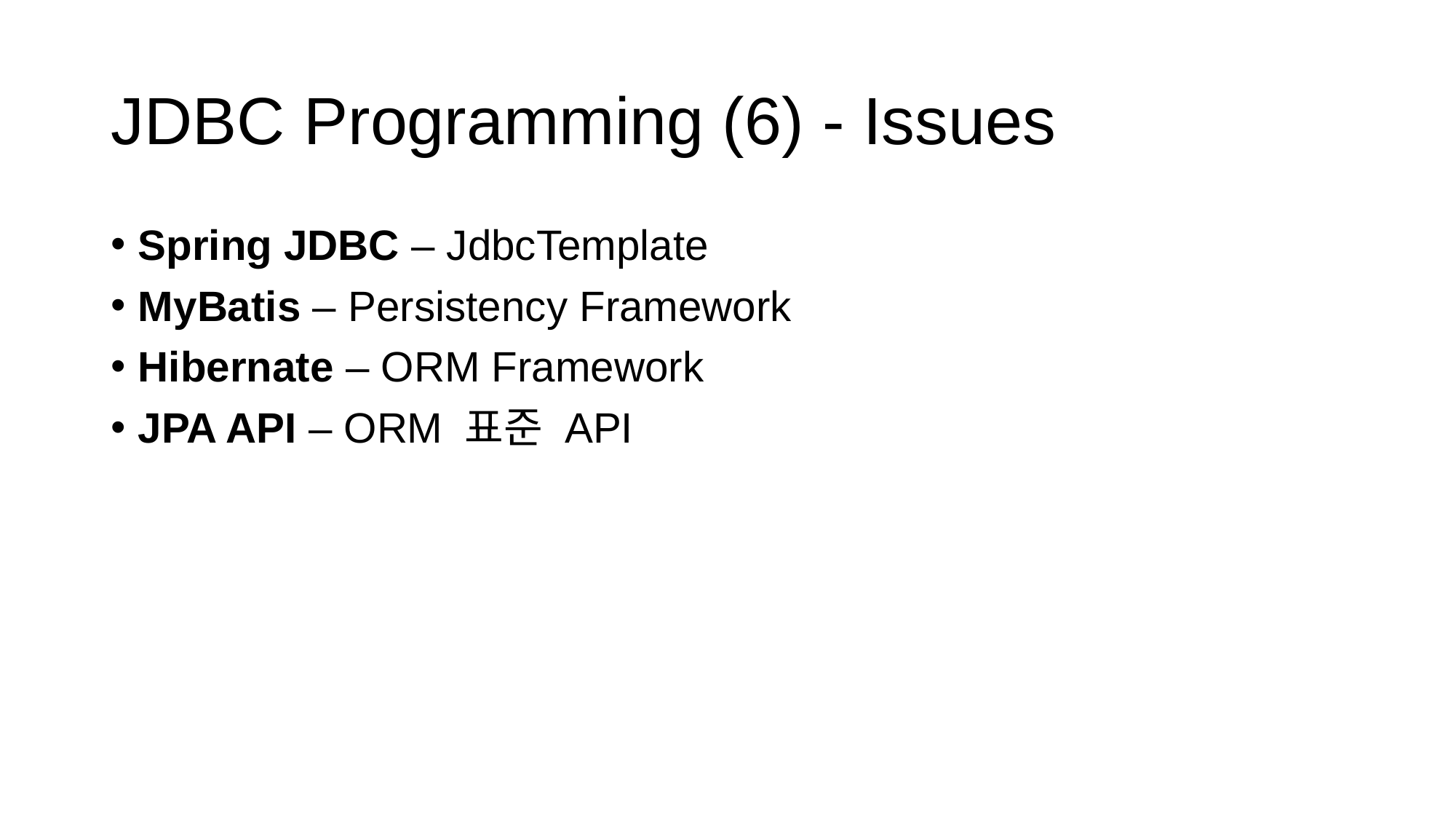

# JDBC Programming (6) - Issues
Spring JDBC – JdbcTemplate
MyBatis – Persistency Framework
Hibernate – ORM Framework
JPA API – ORM 표준 API